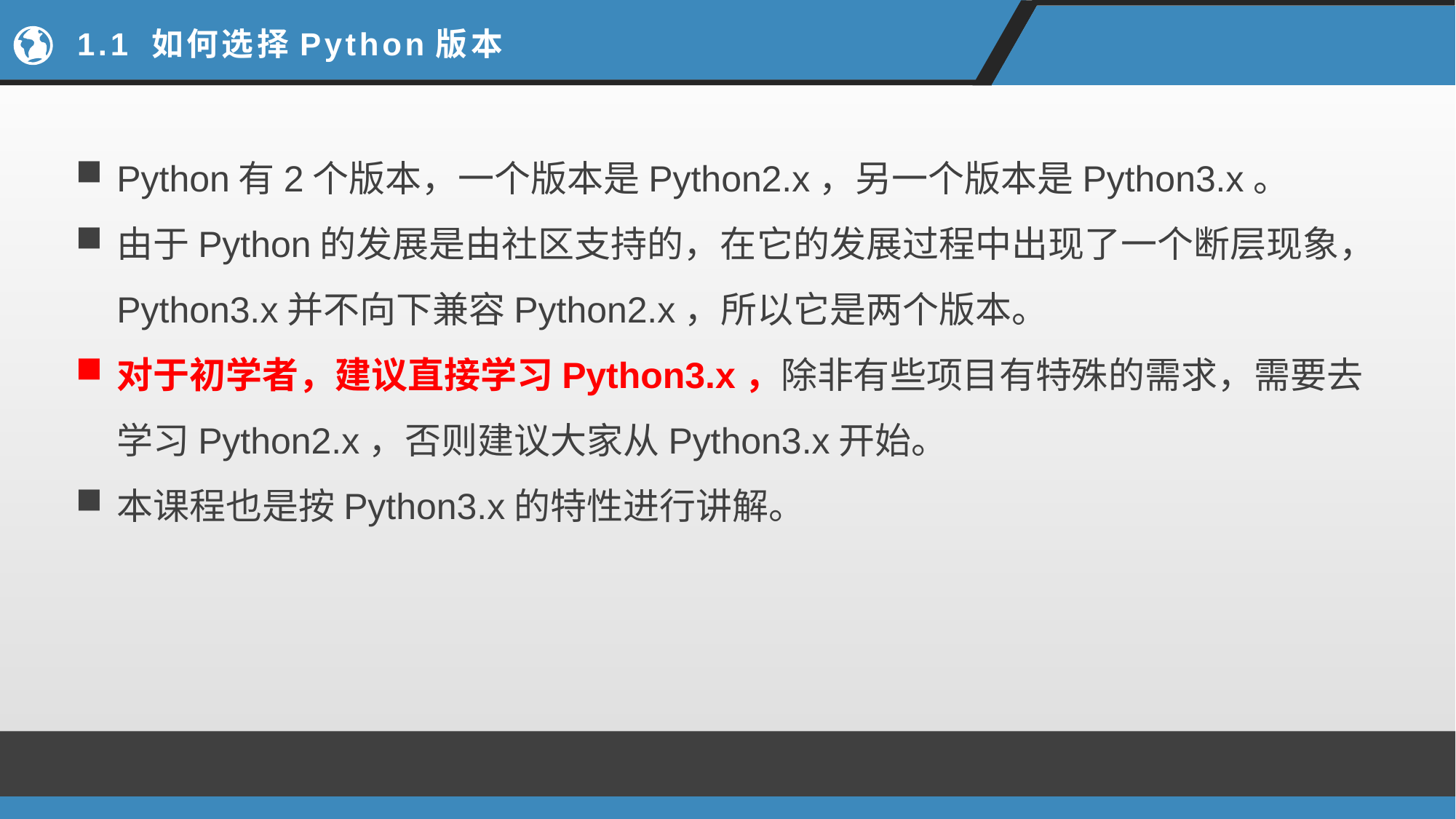

# 1.1 如何选择Python版本

Python有2个版本，一个版本是Python2.x，另一个版本是Python3.x。
由于Python的发展是由社区支持的，在它的发展过程中出现了一个断层现象，Python3.x并不向下兼容Python2.x，所以它是两个版本。
对于初学者，建议直接学习Python3.x，除非有些项目有特殊的需求，需要去学习Python2.x，否则建议大家从Python3.x开始。
本课程也是按Python3.x的特性进行讲解。